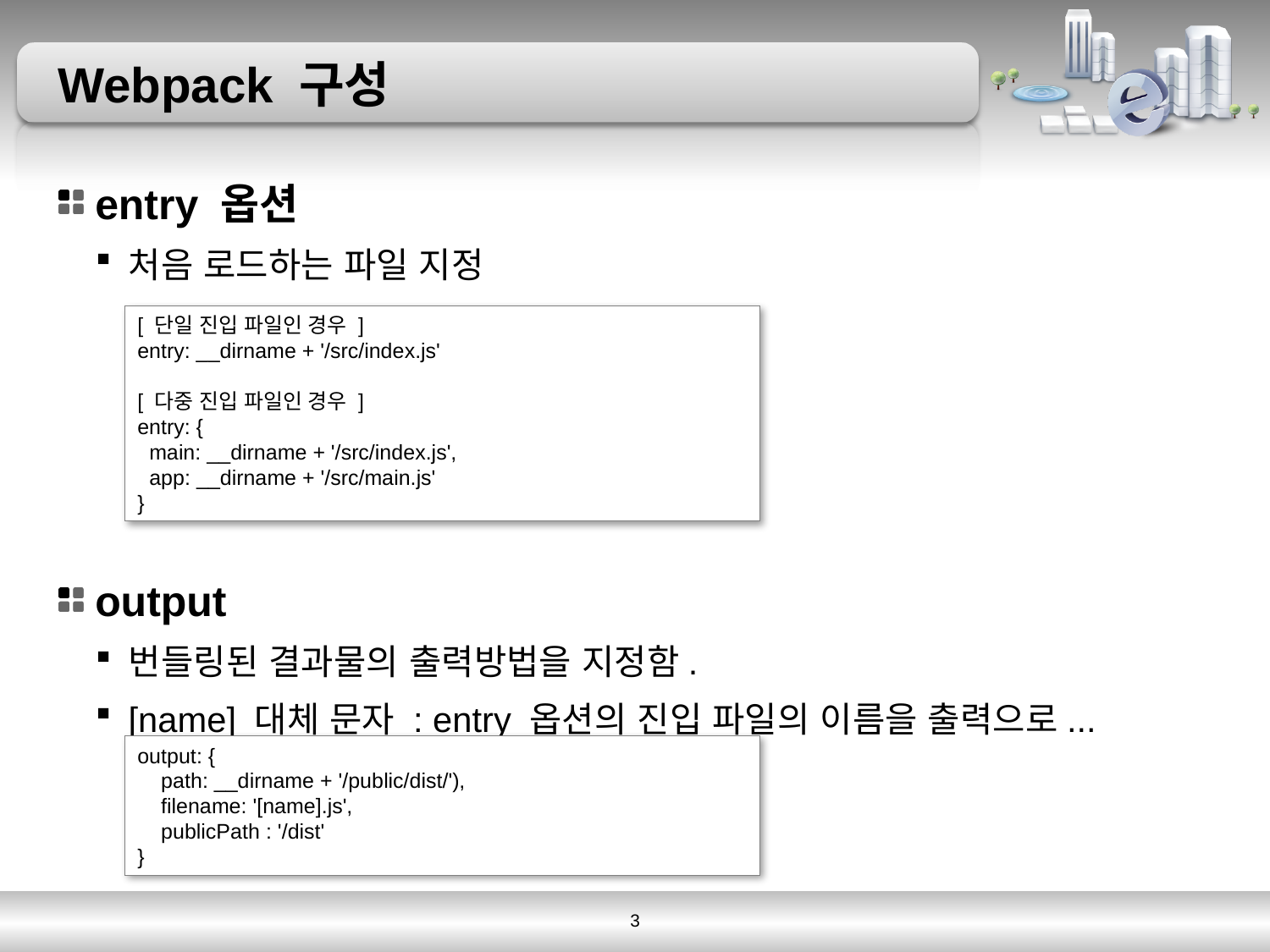

# Webpack 구성
entry 옵션
처음 로드하는 파일 지정

output
번들링된 결과물의 출력방법을 지정함.
[name] 대체 문자 : entry 옵션의 진입 파일의 이름을 출력으로...

[ 단일 진입 파일인 경우 ]
entry: __dirname + '/src/index.js'

[ 다중 진입 파일인 경우 ]
entry: {
  main: __dirname + '/src/index.js',
  app: __dirname + '/src/main.js'
}
output: {
    path: __dirname + '/public/dist/'),
    filename: '[name].js',
    publicPath : '/dist'
}